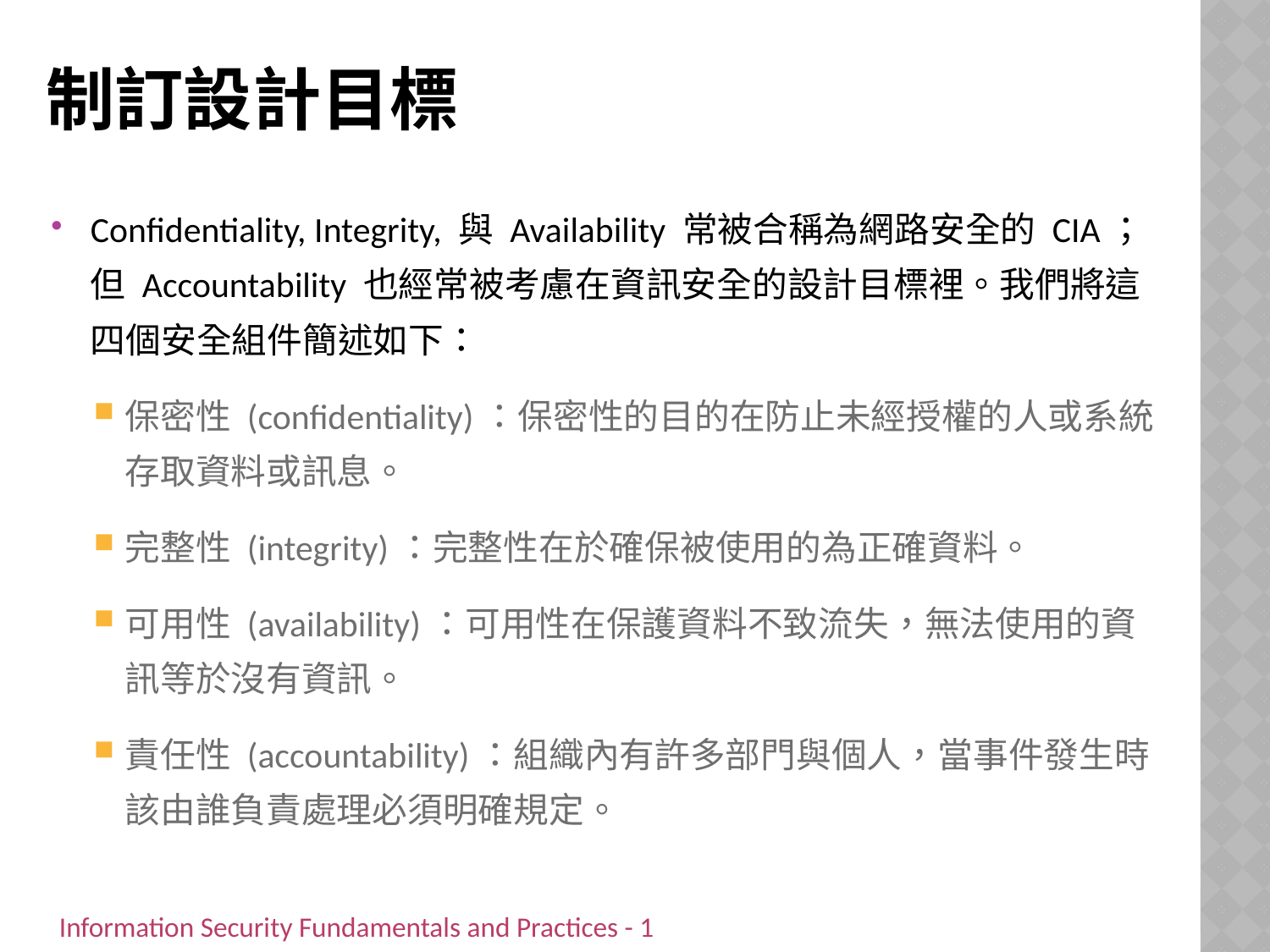

# 制訂設計目標
Confidentiality, Integrity, 與 Availability 常被合稱為網路安全的 CIA；但 Accountability 也經常被考慮在資訊安全的設計目標裡。我們將這四個安全組件簡述如下：
保密性 (confidentiality)：保密性的目的在防止未經授權的人或系統存取資料或訊息。
完整性 (integrity)：完整性在於確保被使用的為正確資料。
可用性 (availability)：可用性在保護資料不致流失，無法使用的資訊等於沒有資訊。
責任性 (accountability)：組織內有許多部門與個人，當事件發生時該由誰負責處理必須明確規定。